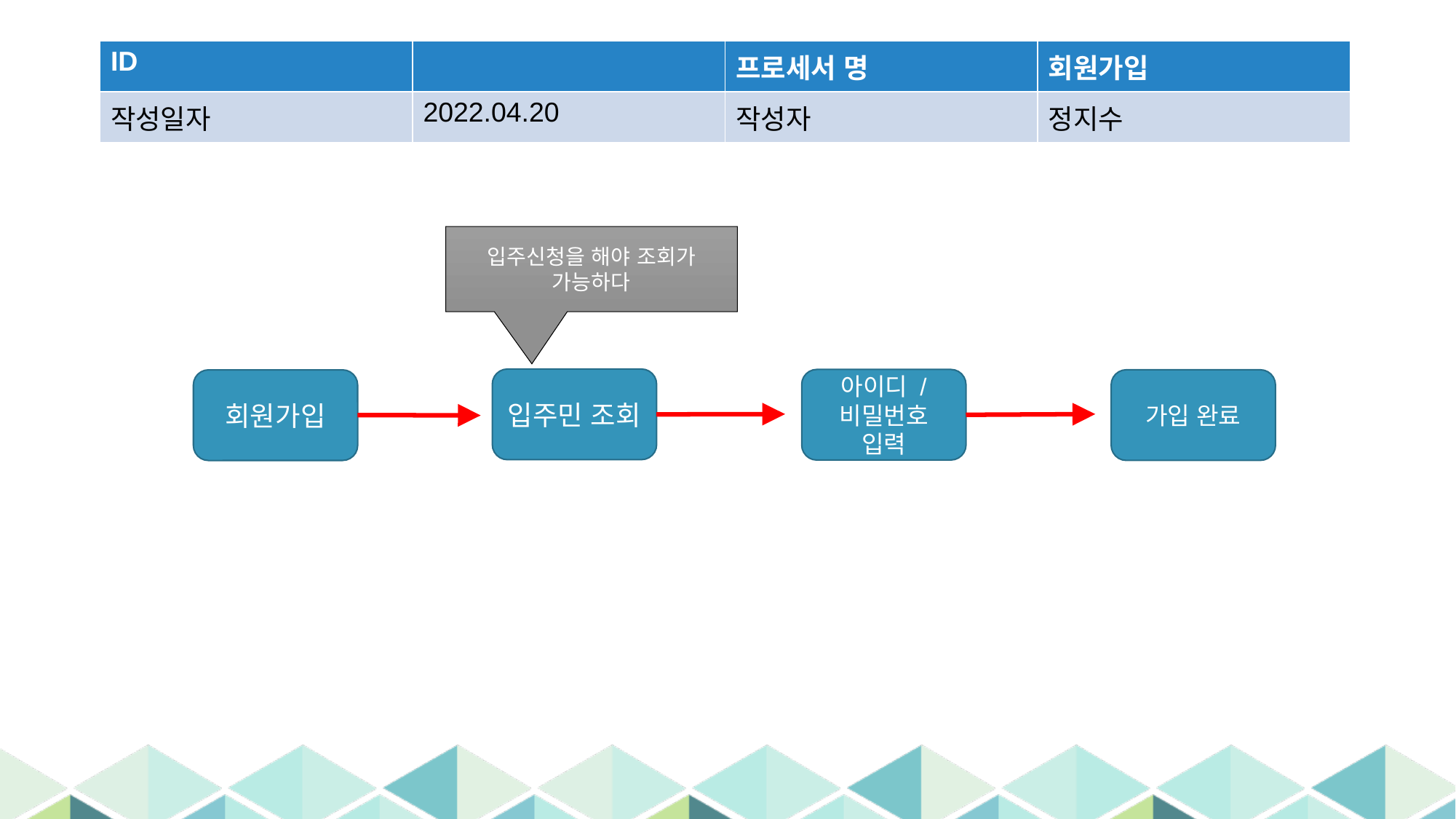

| ID |  | 프로세서 명 | 회원가입 |
| --- | --- | --- | --- |
| 작성일자 | 2022.04.20 | 작성자 | 정지수 |
입주신청을 해야 조회가 가능하다
입주민 조회
아이디 /
비밀번호 입력
가입 완료
회원가입